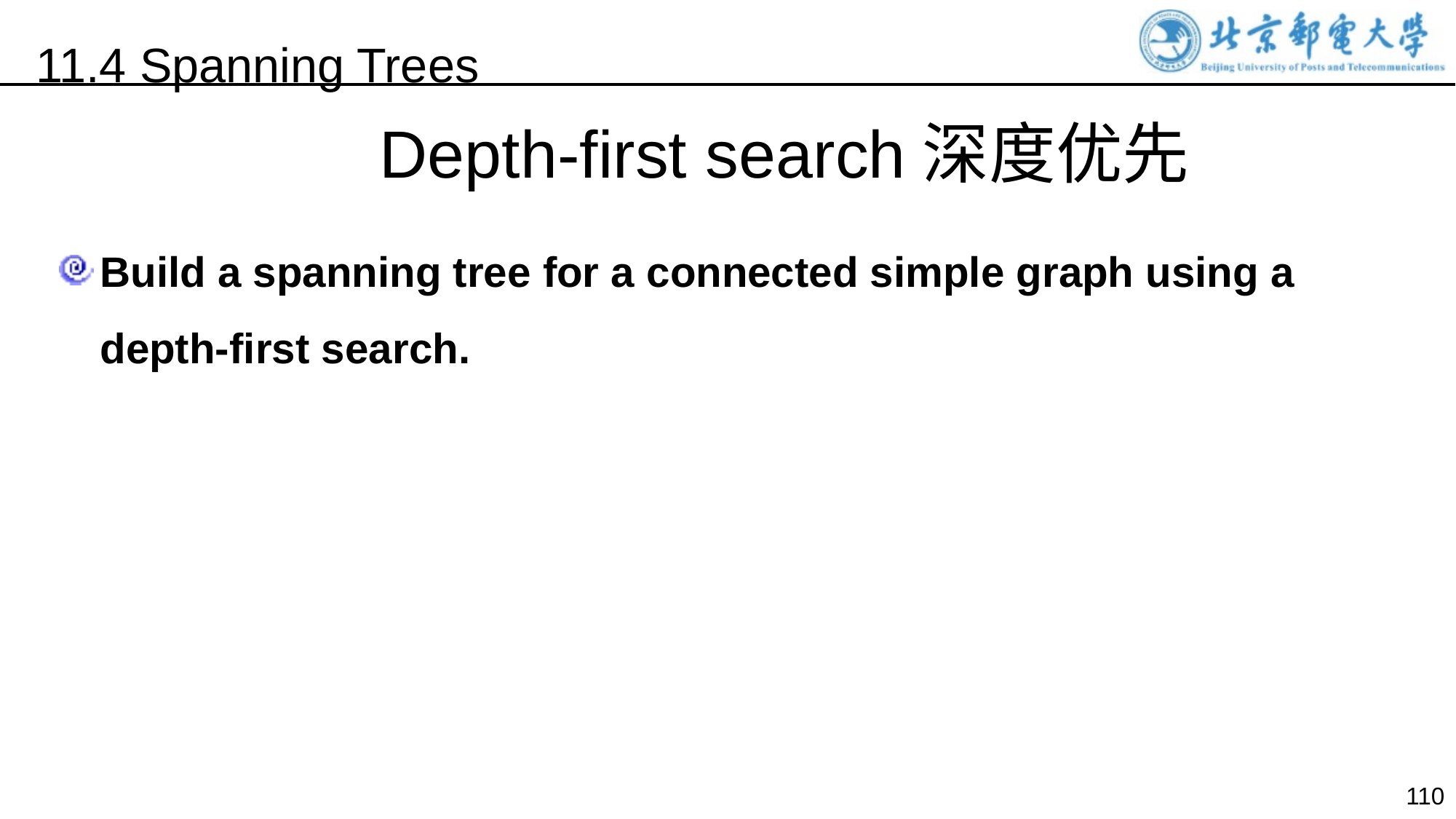

11.4 Spanning Trees
Depth-first search深度优先
Build a spanning tree for a connected simple graph using a depth-first search.